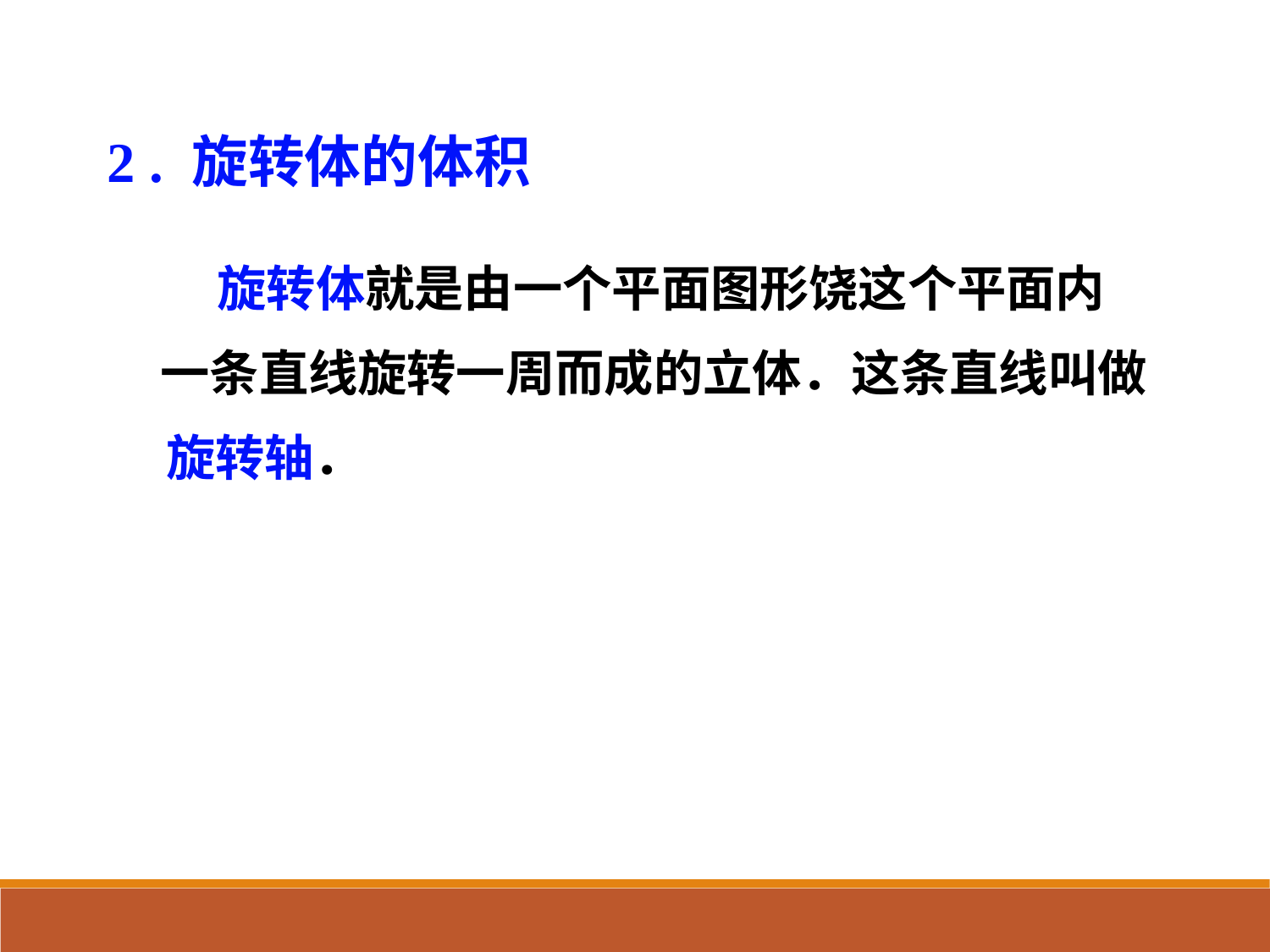

2 . 旋转体的体积
    旋转体就是由一个平面图形饶这个平面内
一条直线旋转一周而成的立体．这条直线叫做

旋转轴．